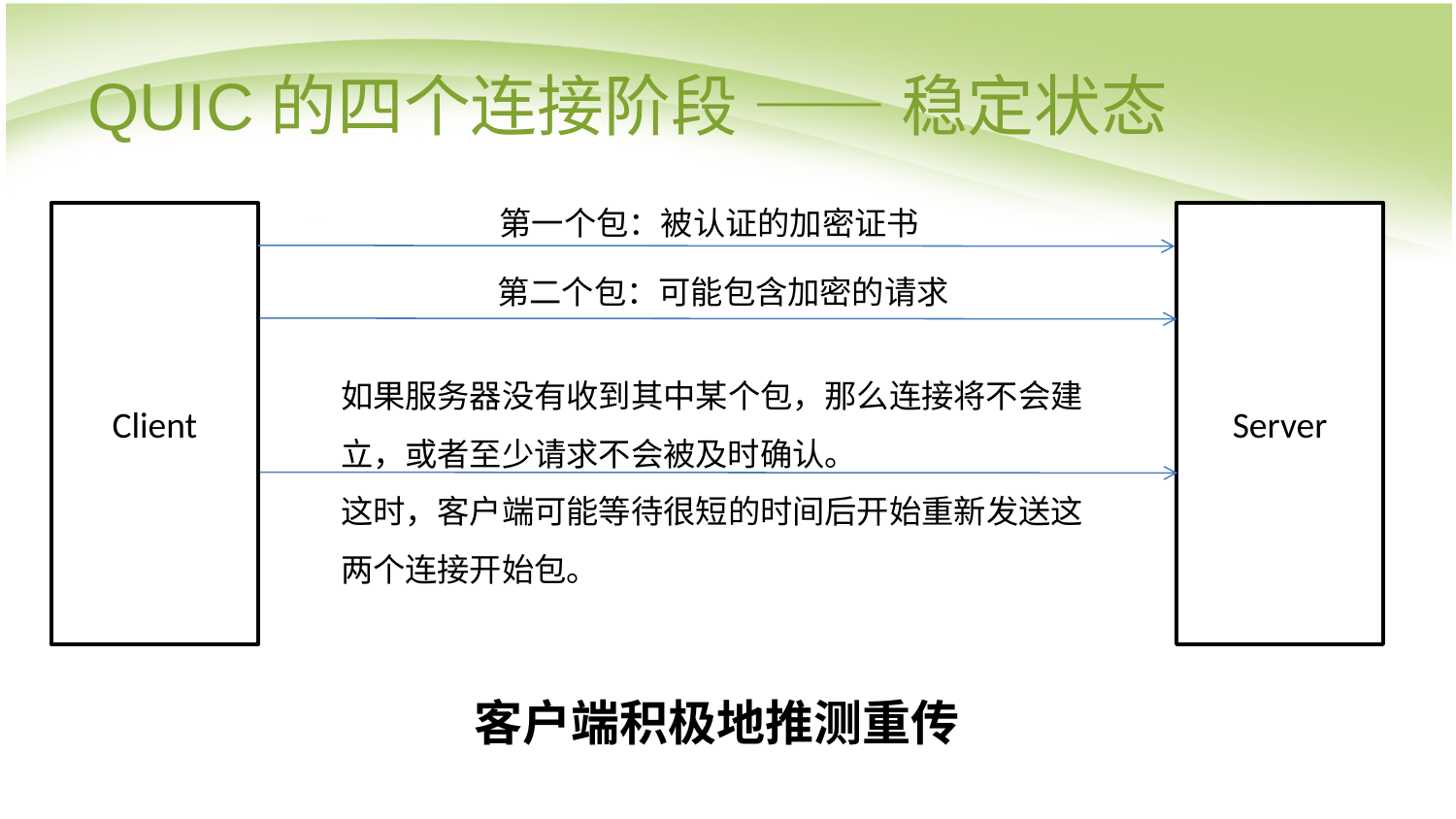

# QUIC的四个连接阶段 —— 稳定状态
第一个包：被认证的加密证书
Client
Server

第二个包：可能包含加密的请求
如果服务器没有收到其中某个包，那么连接将不会建立，或者至少请求不会被及时确认。
这时，客户端可能等待很短的时间后开始重新发送这两个连接开始包。

客户端积极地推测重传